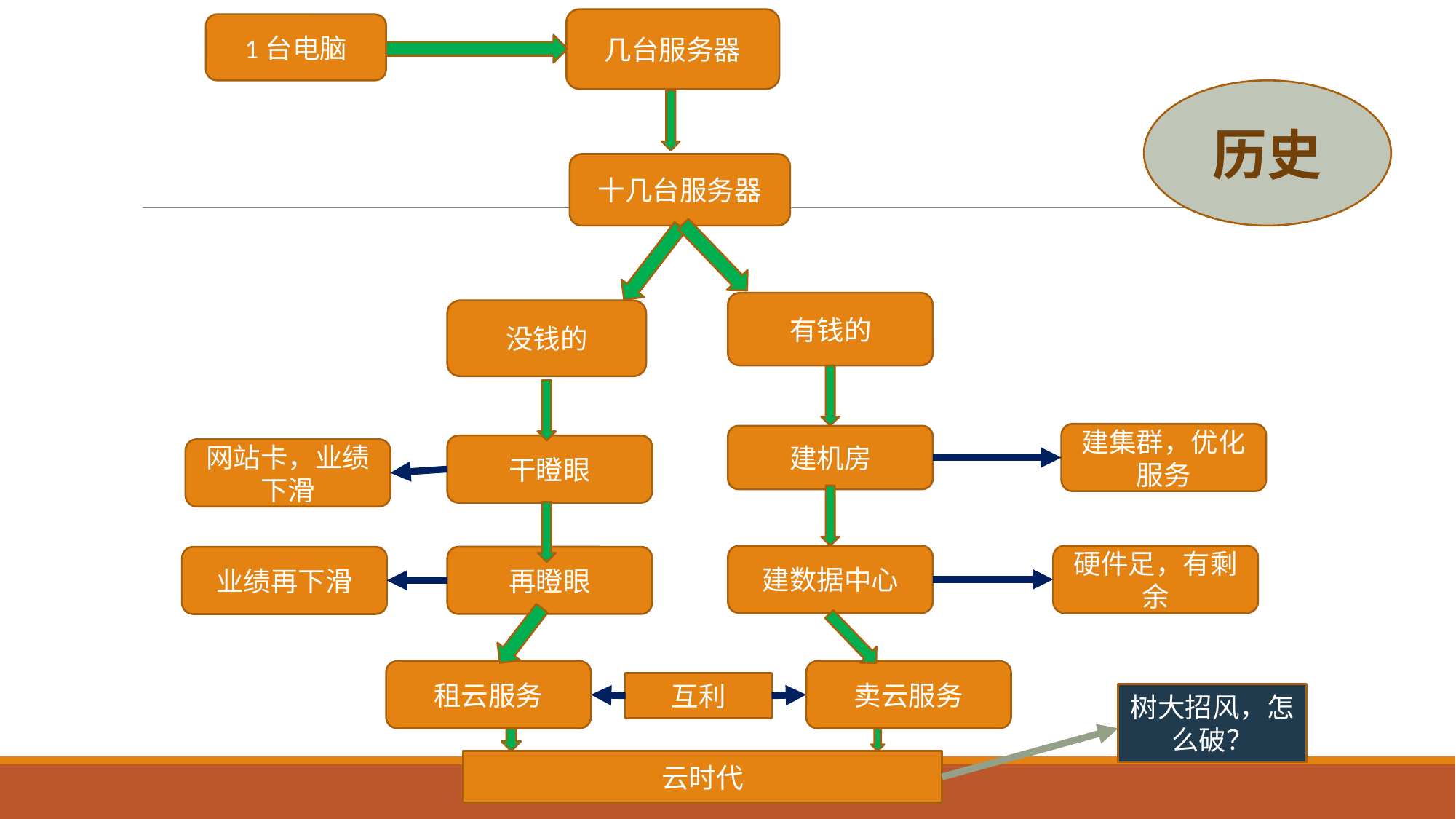

几台服务器
1台电脑

历史

十几台服务器

有钱的
没钱的

建集群，优化服务
建机房
干瞪眼
网站卡，业绩下滑

建数据中心
硬件足，有剩余
再瞪眼
业绩再下滑

租云服务
卖云服务
互利
树大招风，怎么破？

云时代